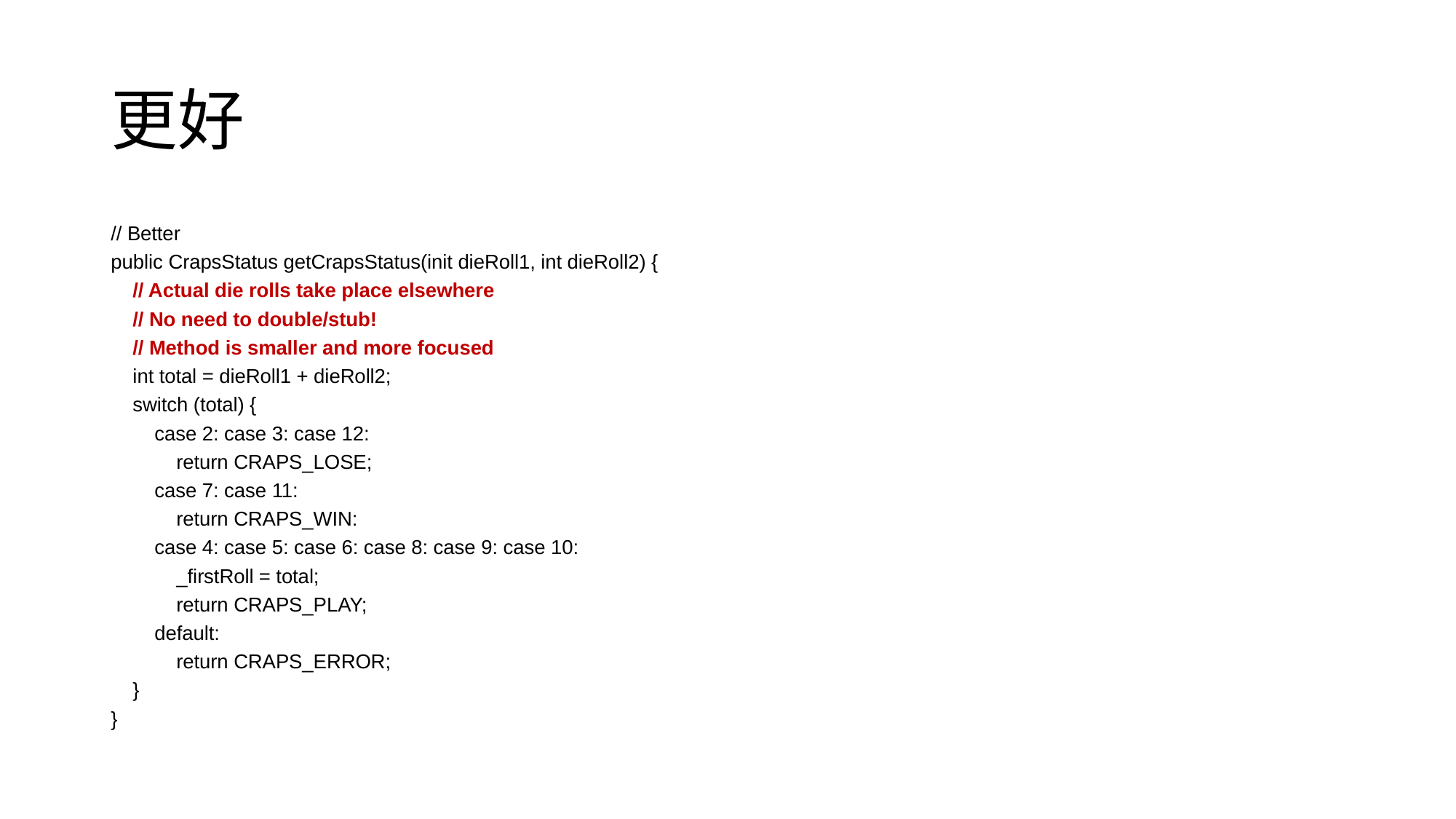

# 更好
// Better
public CrapsStatus getCrapsStatus(init dieRoll1, int dieRoll2) {
    // Actual die rolls take place elsewhere
    // No need to double/stub!
    // Method is smaller and more focused
    int total = dieRoll1 + dieRoll2;
    switch (total) {
        case 2: case 3: case 12:
            return CRAPS_LOSE;
        case 7: case 11:
            return CRAPS_WIN:
        case 4: case 5: case 6: case 8: case 9: case 10:
            _firstRoll = total;
            return CRAPS_PLAY;
        default:
            return CRAPS_ERROR;
    }
}